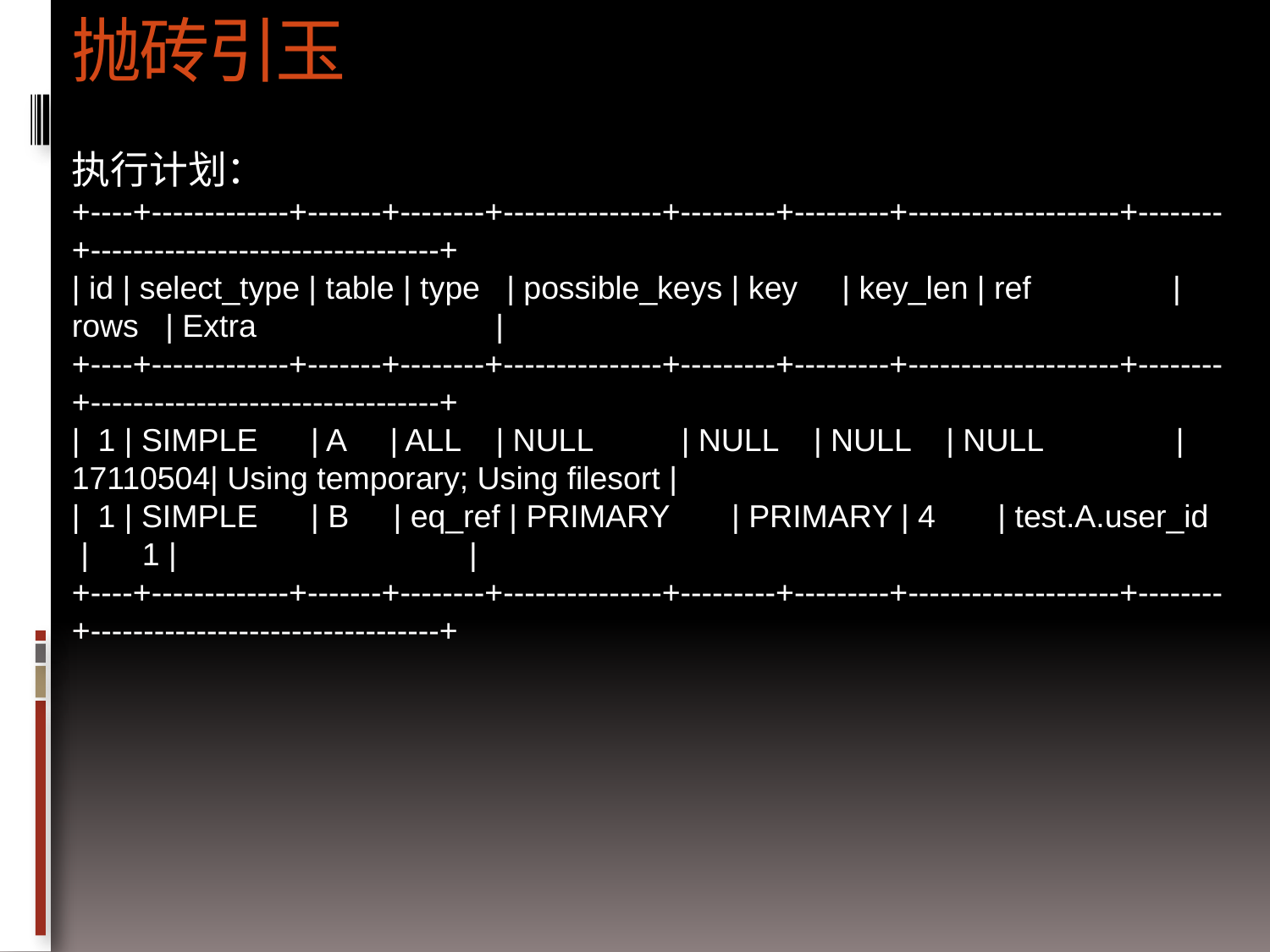

# 抛砖引玉
执行计划：
+----+-------------+-------+--------+---------------+---------+---------+--------------------+--------+---------------------------------+
| id | select_type | table | type   | possible_keys | key     | key_len | ref                | rows   | Extra                           |
+----+-------------+-------+--------+---------------+---------+---------+--------------------+--------+---------------------------------+
|  1 | SIMPLE      | A     | ALL    | NULL          | NULL    | NULL    | NULL               |17110504| Using temporary; Using filesort |
|  1 | SIMPLE      | B     | eq_ref | PRIMARY       | PRIMARY | 4       | test.A.user_id     |      1 |                                 |
+----+-------------+-------+--------+---------------+---------+---------+--------------------+--------+---------------------------------+